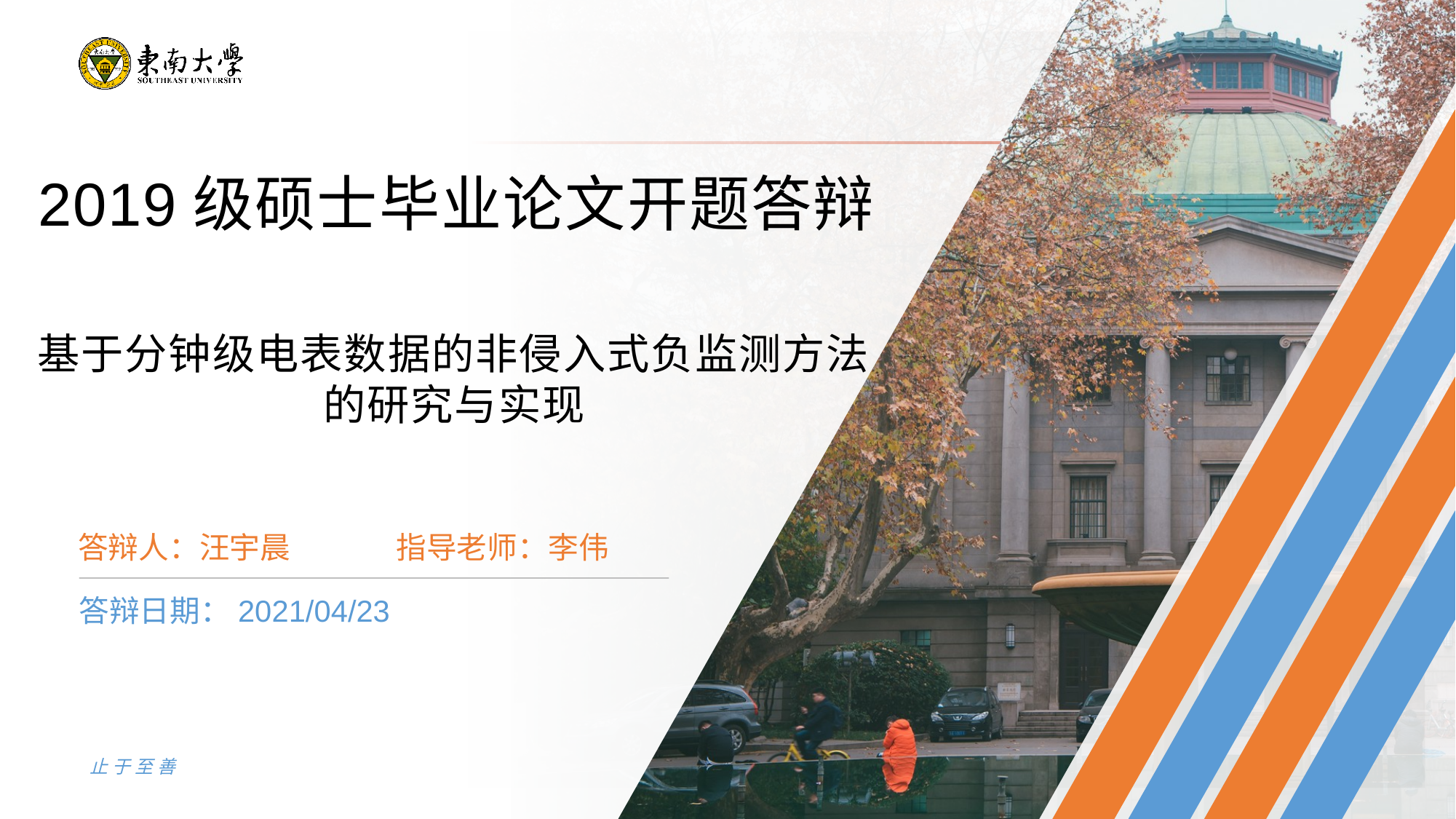

2019级硕士毕业论文开题答辩

基于分钟级电表数据的非侵入式负监测方法的研究与实现

答辩人：汪宇晨
指导老师：李伟
答辩日期：2021/04/23
止于至善